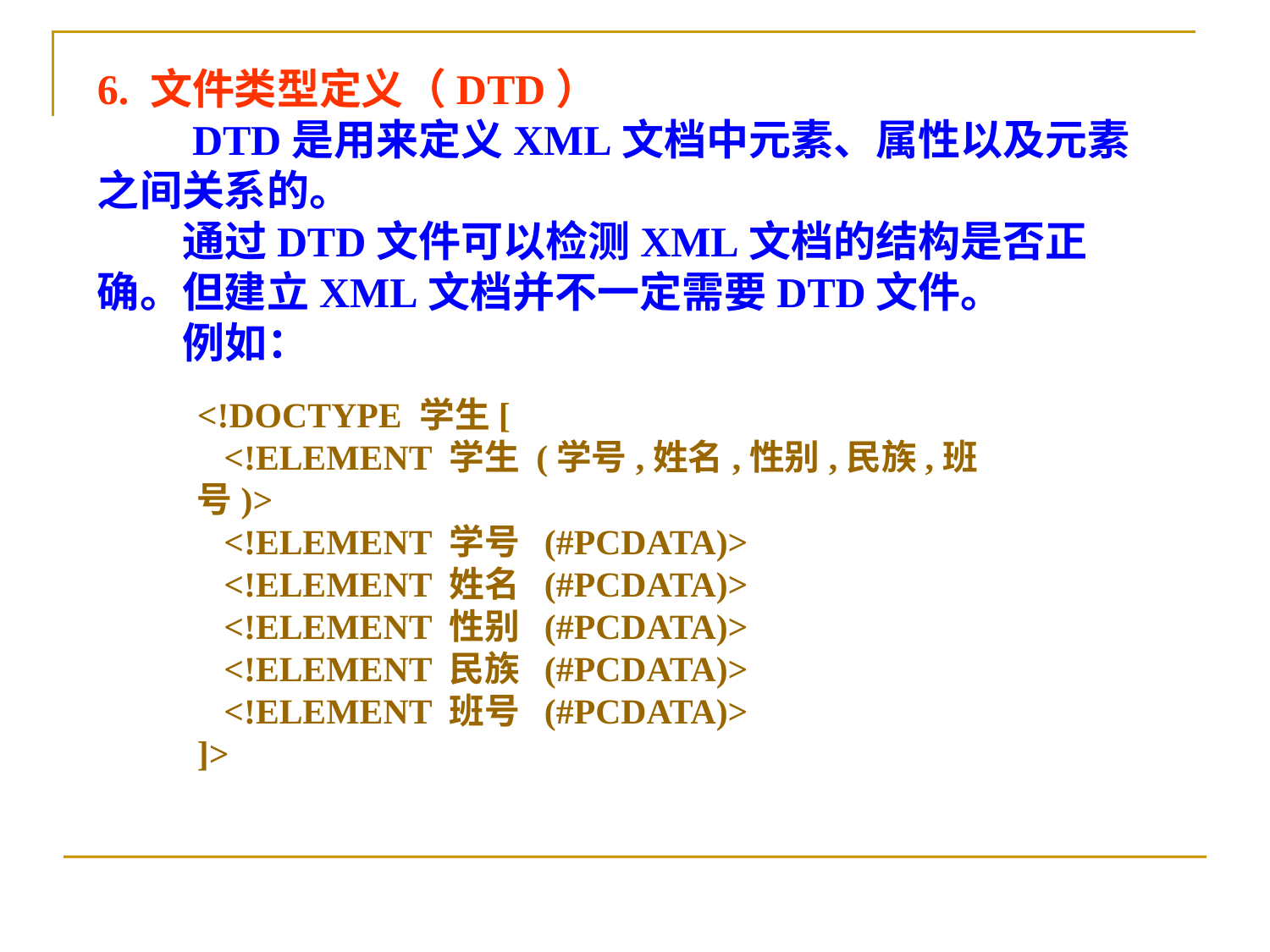

6. 文件类型定义（DTD）
　　DTD是用来定义XML文档中元素、属性以及元素之间关系的。
　　通过DTD文件可以检测XML文档的结构是否正确。但建立XML文档并不一定需要DTD文件。
　　例如：
<!DOCTYPE 学生[
   <!ELEMENT 学生 (学号,姓名,性别,民族,班号)>
   <!ELEMENT 学号  (#PCDATA)>
   <!ELEMENT 姓名  (#PCDATA)>
   <!ELEMENT 性别  (#PCDATA)>
   <!ELEMENT 民族  (#PCDATA)>
   <!ELEMENT 班号  (#PCDATA)>
]>